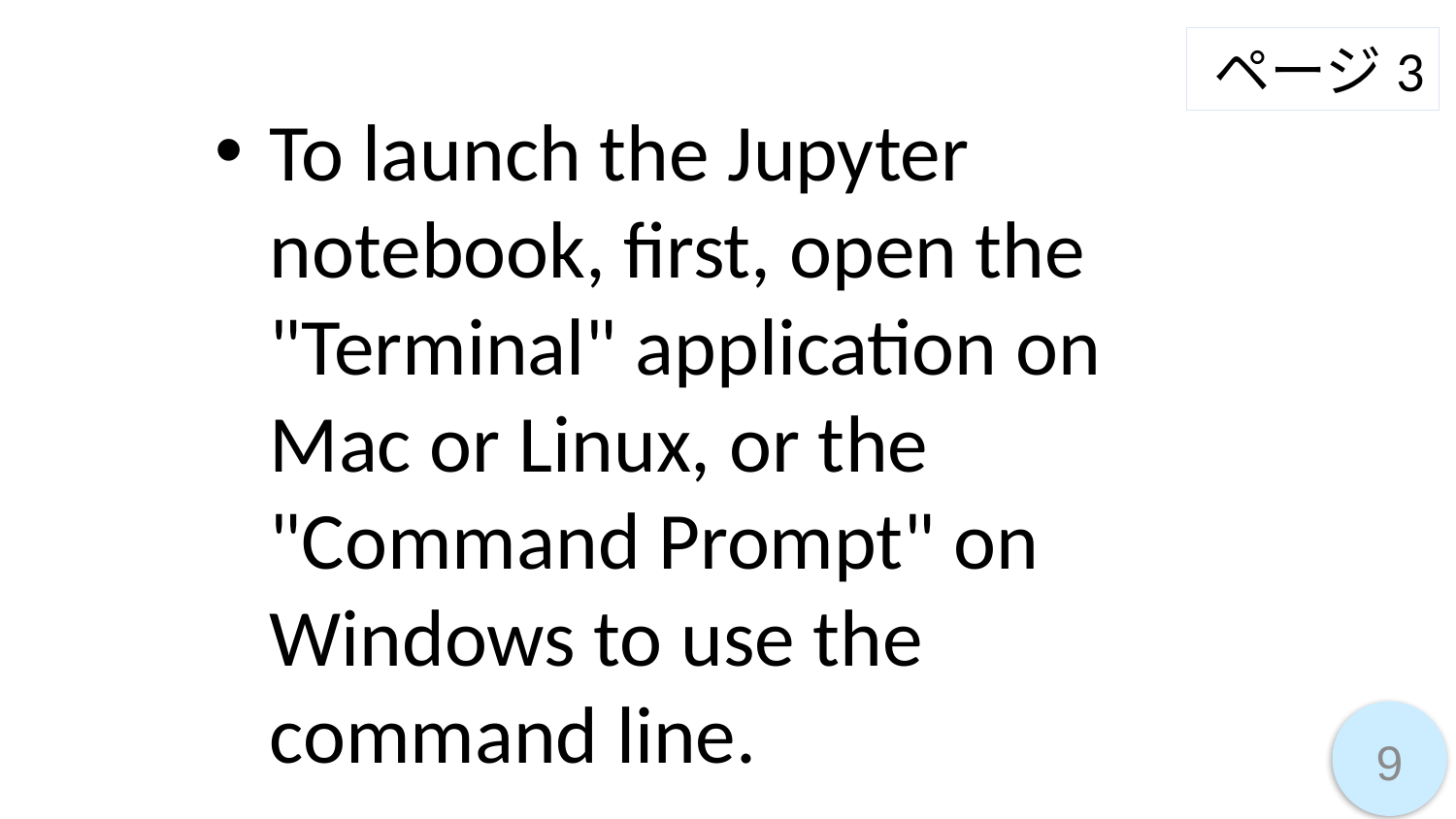

ページ3
To launch the Jupyter notebook, first, open the "Terminal" application on Mac or Linux, or the "Command Prompt" on Windows to use the command line.
9